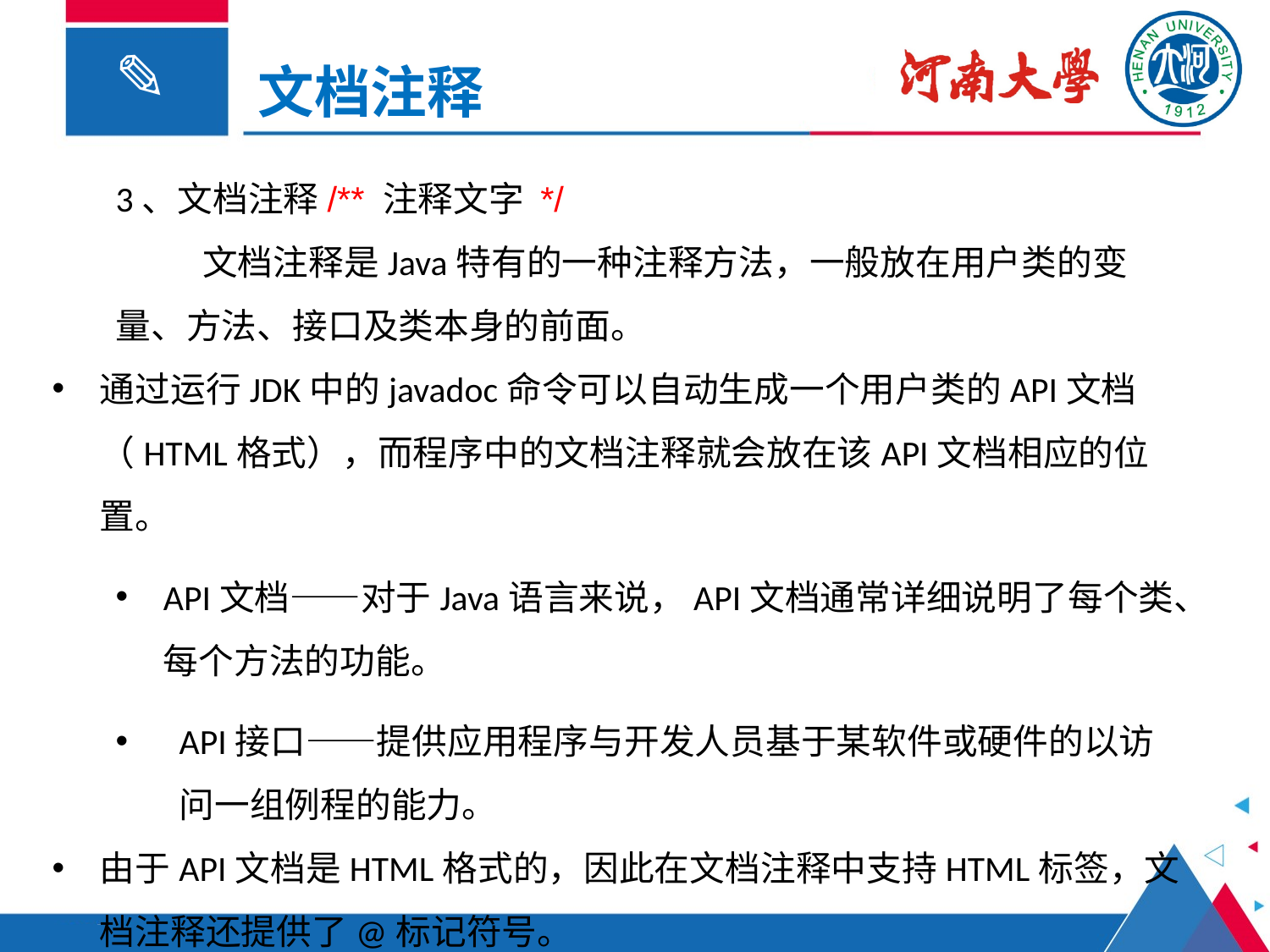

文档注释
3、文档注释/** 注释文字 */
          文档注释是Java特有的一种注释方法，一般放在用户类的变量、方法、接口及类本身的前面。
通过运行JDK中的javadoc命令可以自动生成一个用户类的API文档（HTML格式），而程序中的文档注释就会放在该API文档相应的位置。
API文档——对于Java语言来说，API文档通常详细说明了每个类、每个方法的功能。
API接口——提供应用程序与开发人员基于某软件或硬件的以访问一组例程的能力。
由于API文档是HTML格式的，因此在文档注释中支持HTML标签，文档注释还提供了@标记符号。